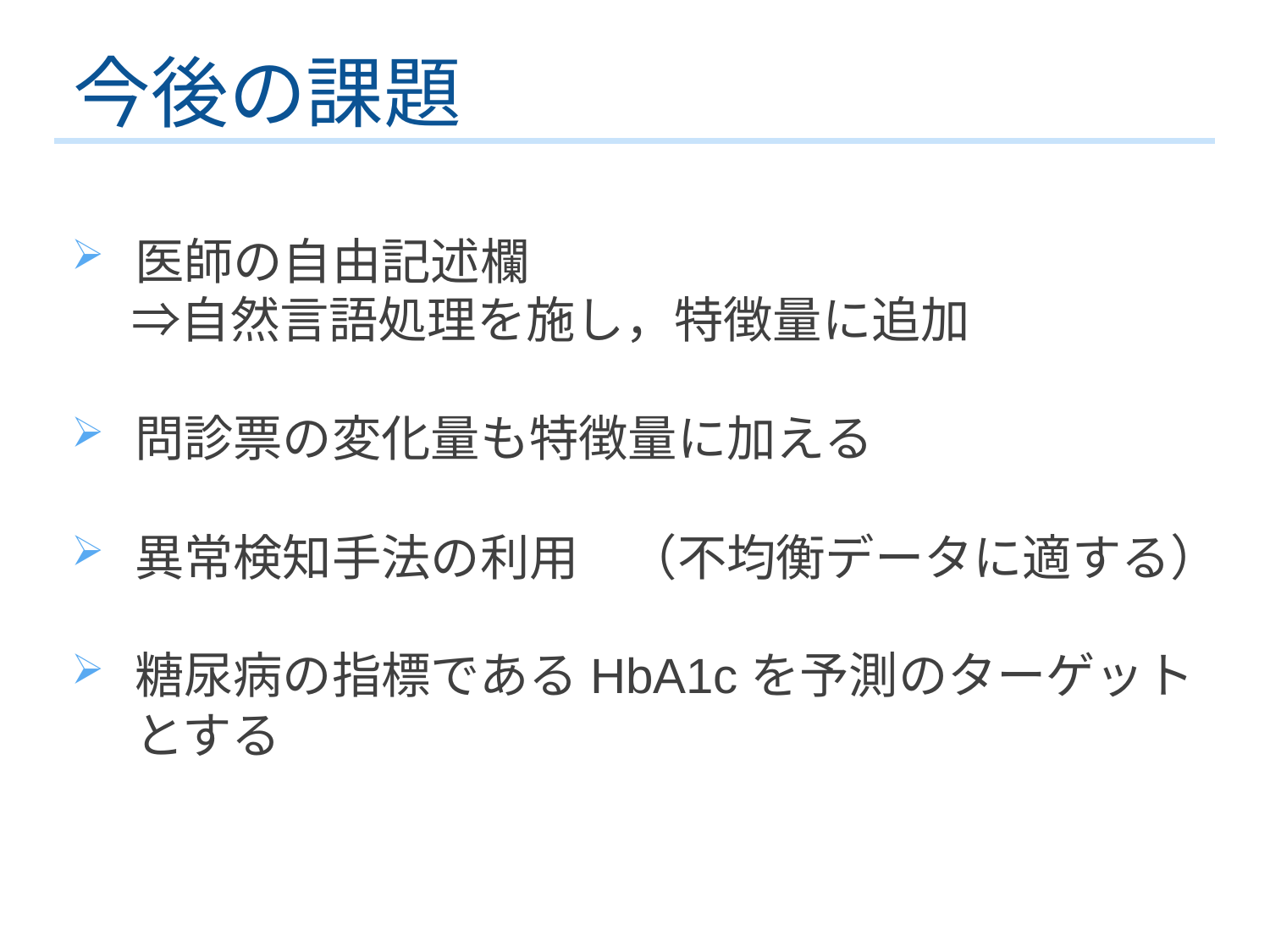

今後の課題
医師の自由記述欄
　 ⇒自然言語処理を施し，特徴量に追加

問診票の変化量も特徴量に加える

異常検知手法の利用　（不均衡データに適する）

糖尿病の指標であるHbA1cを予測のターゲットとする